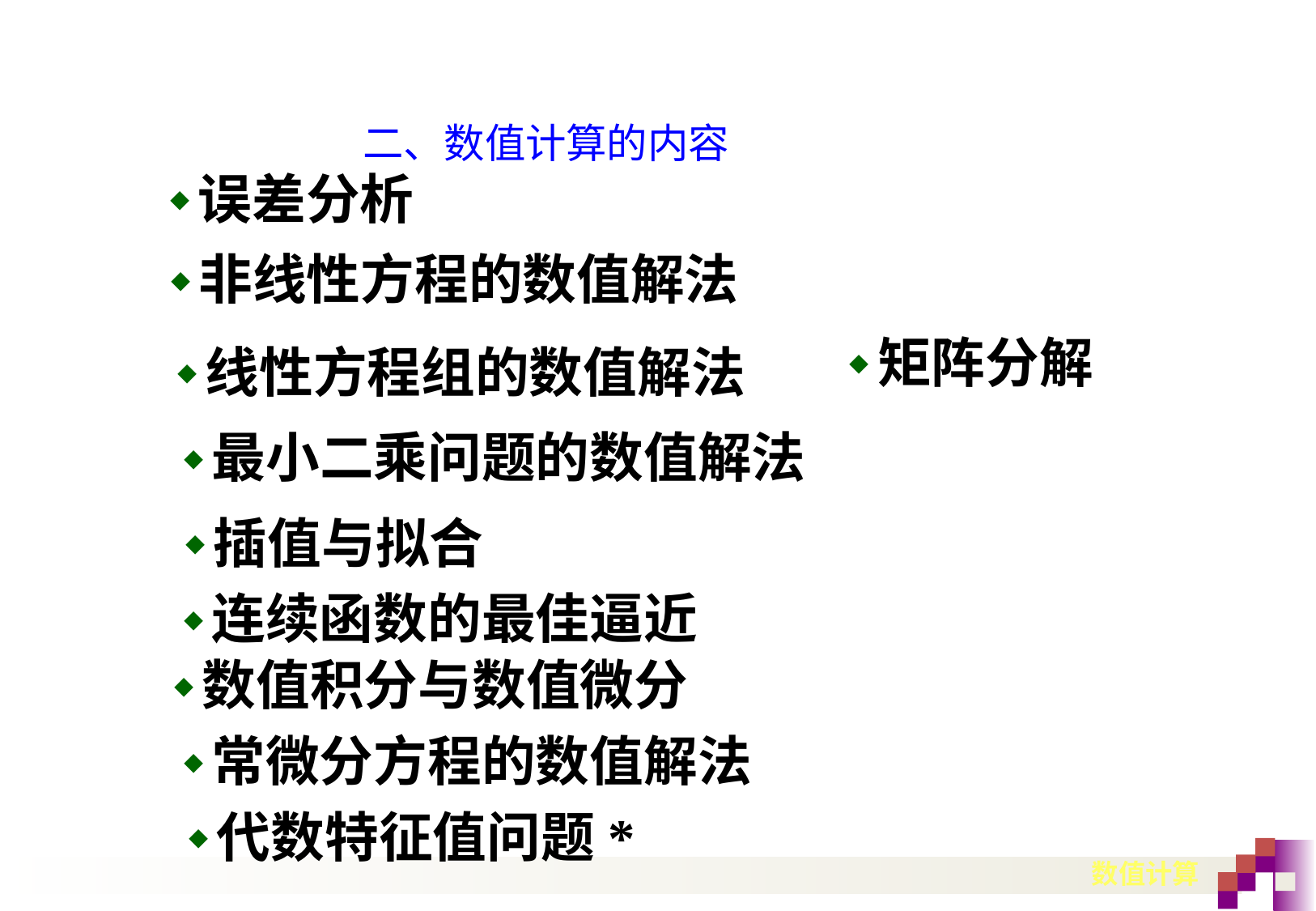

# 二、数值计算的内容
◆误差分析

◆非线性方程的数值解法
◆矩阵分解
◆线性方程组的数值解法
◆最小二乘问题的数值解法
◆插值与拟合
◆连续函数的最佳逼近

◆数值积分与数值微分
◆常微分方程的数值解法
◆代数特征值问题*